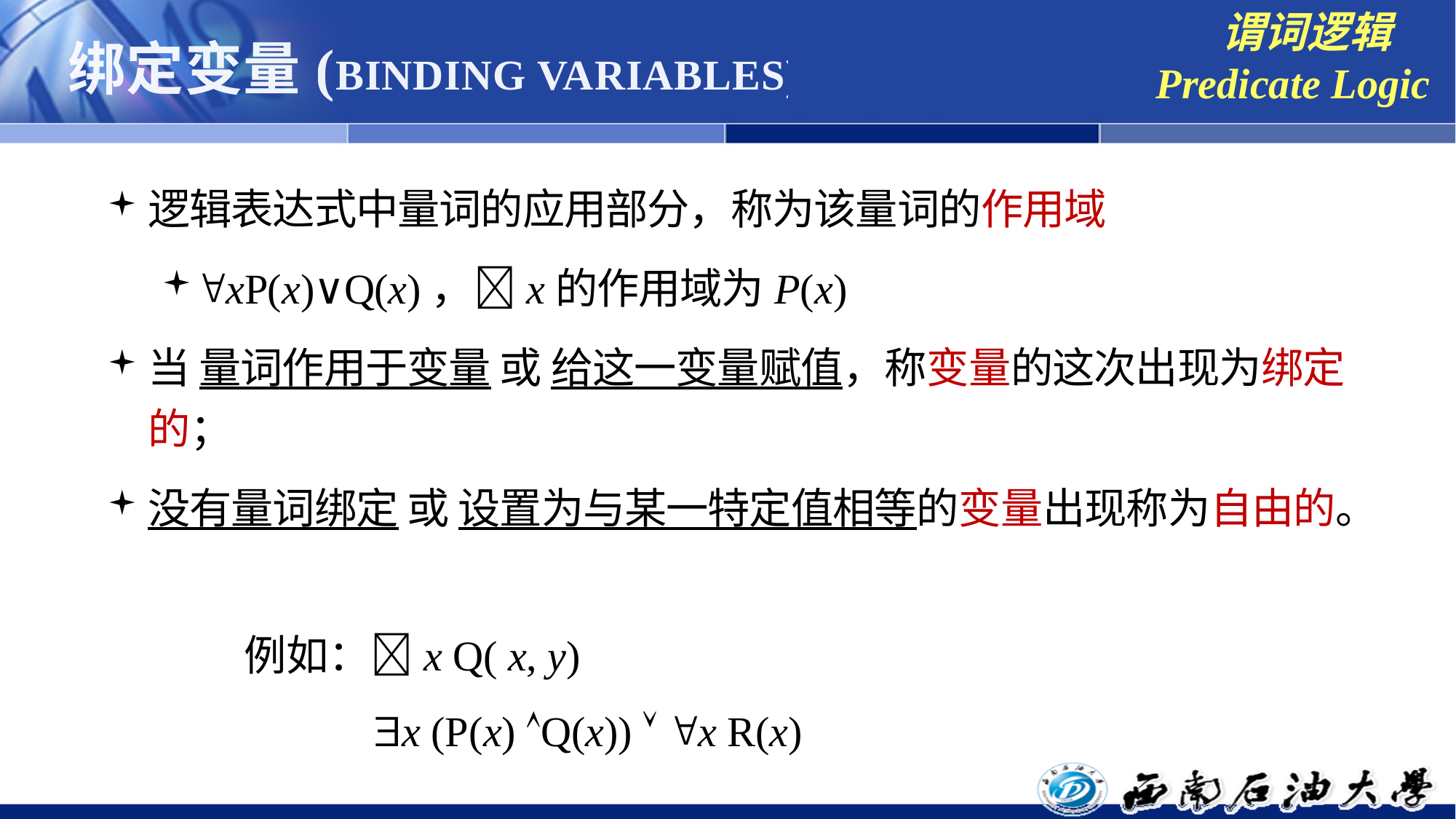

谓词逻辑
Predicate Logic
# 绑定变量(BINDING VARIABLES)
逻辑表达式中量词的应用部分，称为该量词的作用域
∀xP(x)∨Q(x)，∀x的作用域为P(x)
当 量词作用于变量 或 给这一变量赋值，称变量的这次出现为绑定的；
没有量词绑定 或 设置为与某一特定值相等的变量出现称为自由的。
例如：∃x Q( x, y)
 	  ∃x (P(x) ∧Q(x)) ∨ ∀x R(x)